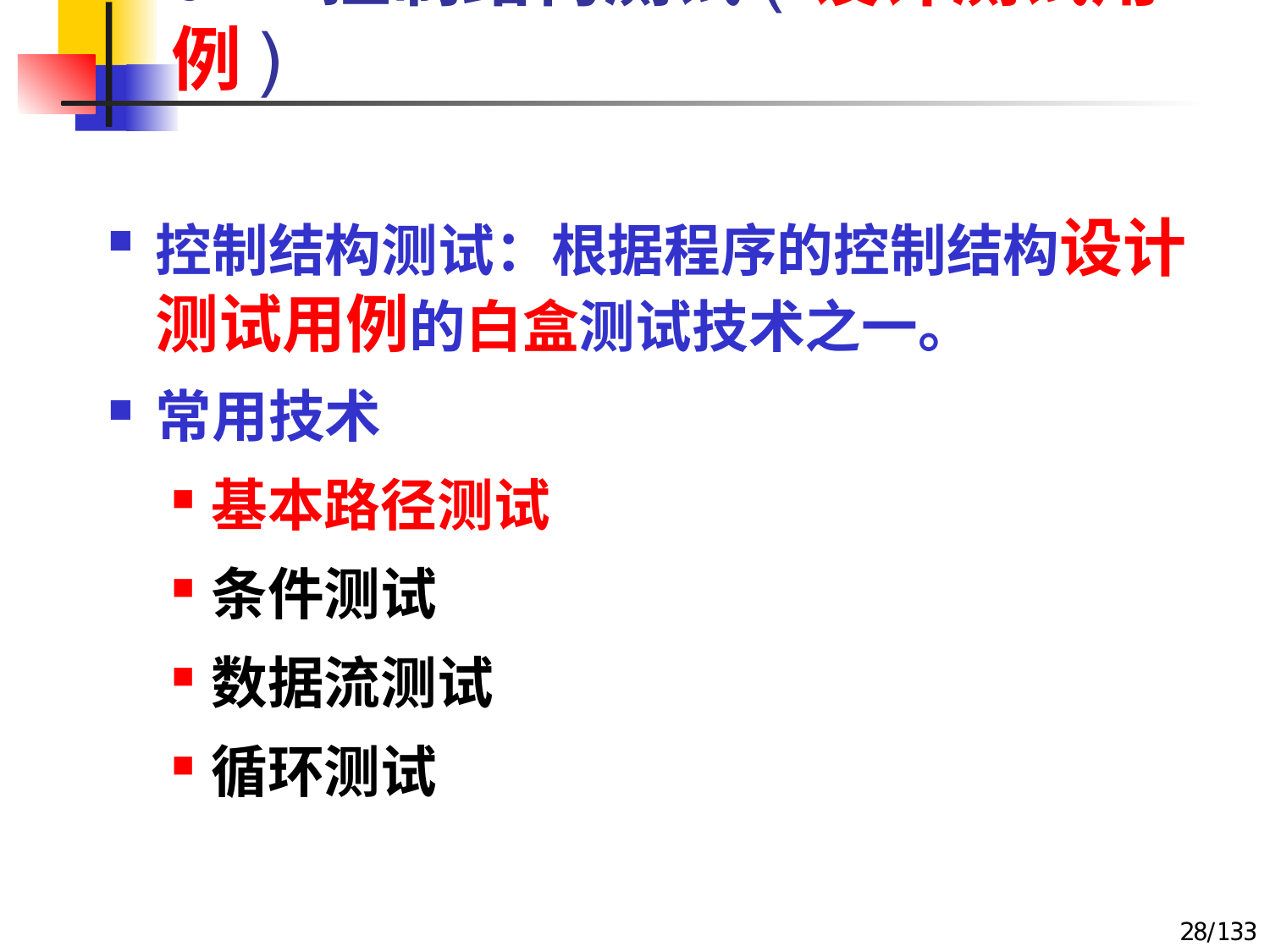

# 9.4 控制结构测试(设计测试用例)
控制结构测试：根据程序的控制结构设计测试用例的白盒测试技术之一。
常用技术
基本路径测试
条件测试
数据流测试
循环测试

28/133